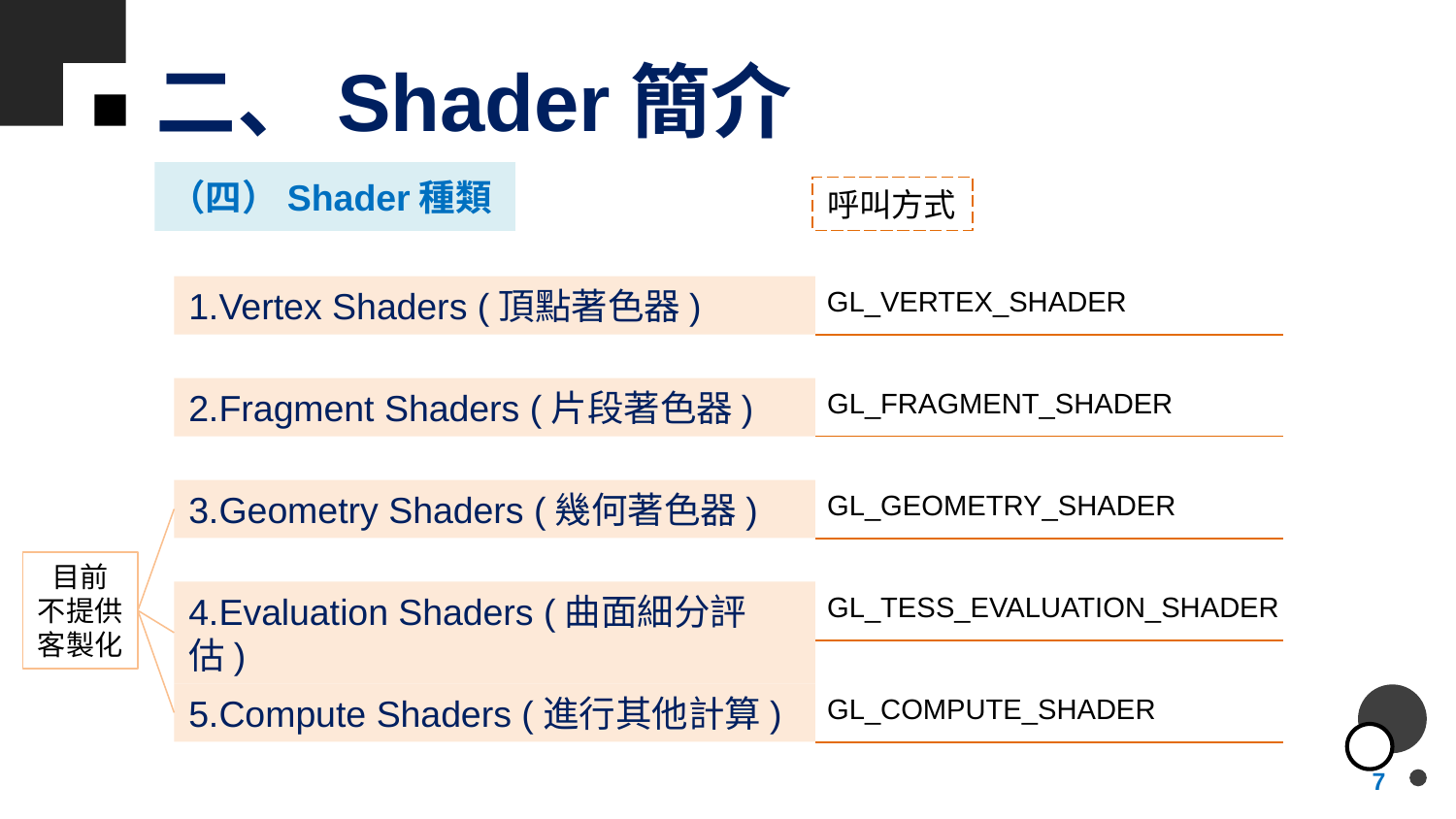

# 二、Shader簡介
（四）Shader種類
呼叫方式
1.Vertex Shaders (頂點著色器)
GL_VERTEX_SHADER
2.Fragment Shaders (片段著色器)
GL_FRAGMENT_SHADER
3.Geometry Shaders (幾何著色器)
GL_GEOMETRY_SHADER
目前
不提供
客製化
4.Evaluation Shaders (曲面細分評估)
GL_TESS_EVALUATION_SHADER
5.Compute Shaders (進行其他計算)
GL_COMPUTE_SHADER

7